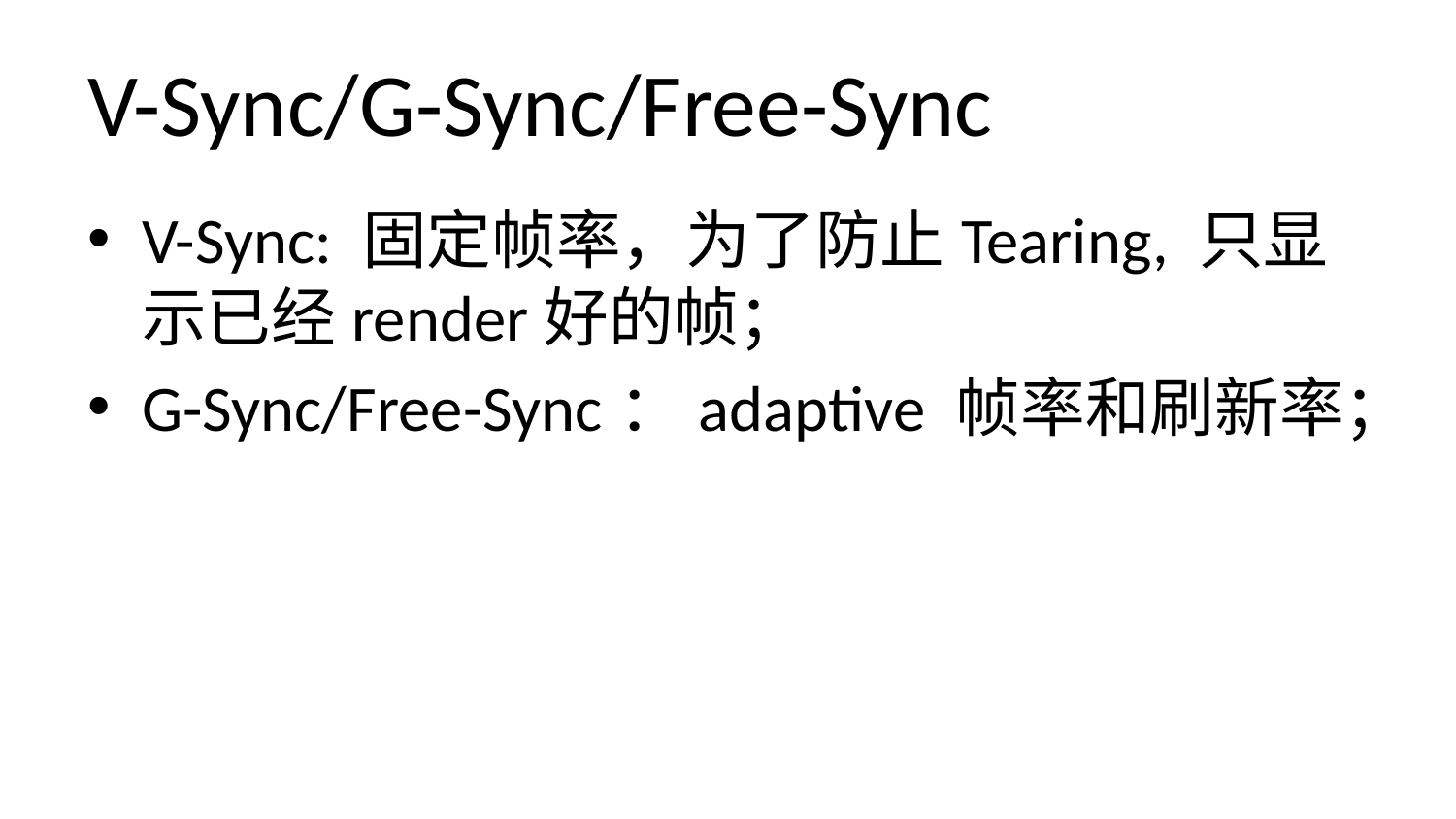

# V-Sync/G-Sync/Free-Sync
V-Sync: 固定帧率，为了防止Tearing, 只显示已经render好的帧；
G-Sync/Free-Sync：adaptive 帧率和刷新率；